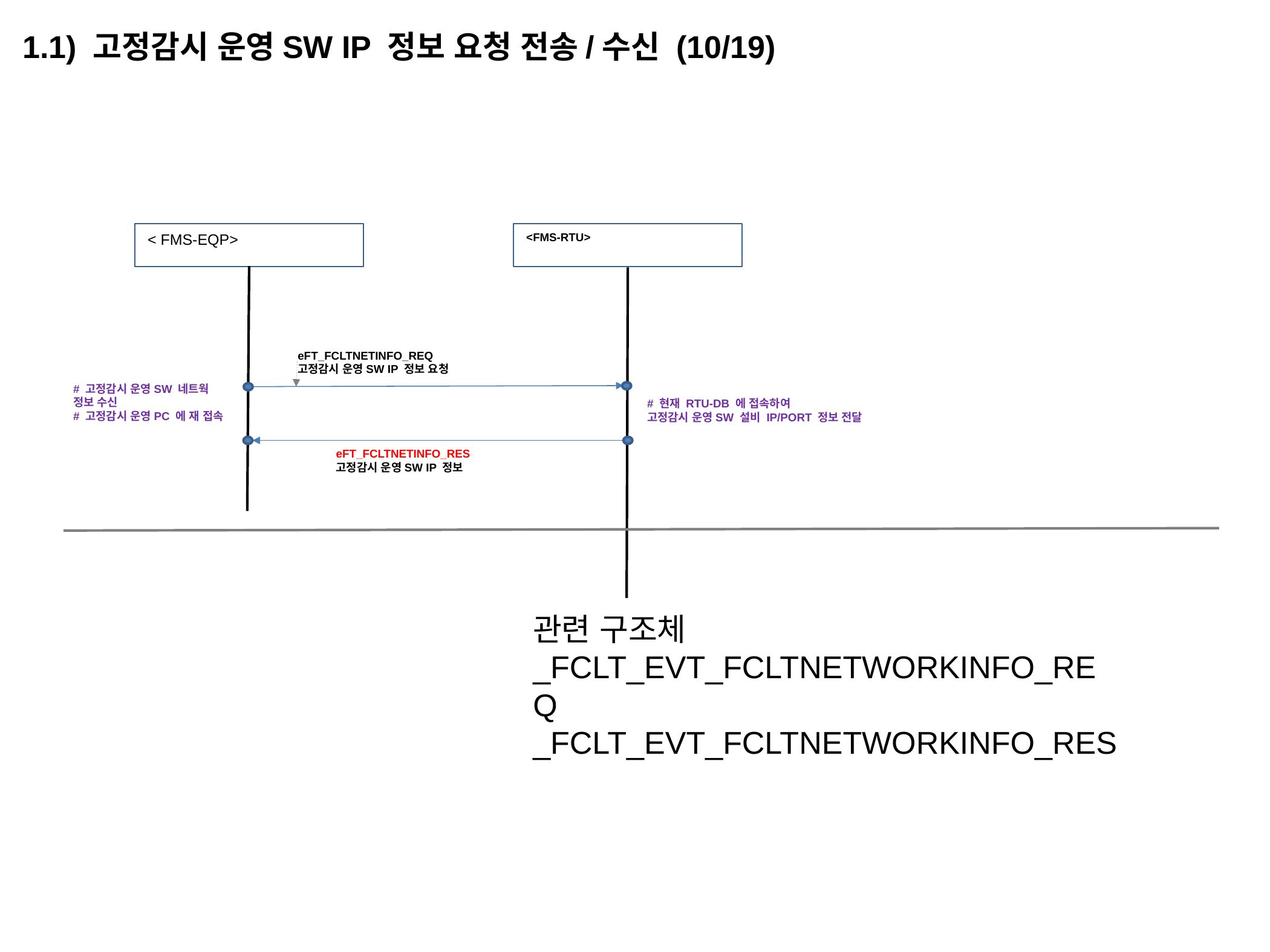

1.1) 고정감시 운영SW IP 정보 요청 전송/수신 (10/19)
< FMS-EQP>
<FMS-RTU>
eFT_FCLTNETINFO_REQ
고정감시 운영SW IP 정보 요청
# 고정감시 운영SW 네트웍 정보 수신
# 고정감시 운영PC 에 재 접속

# 현재 RTU-DB 에 접속하여
고정감시 운영SW 설비 IP/PORT 정보 전달

eFT_FCLTNETINFO_RES
고정감시 운영SW IP 정보
관련 구조체
_FCLT_EVT_FCLTNETWORKINFO_REQ
_FCLT_EVT_FCLTNETWORKINFO_RES